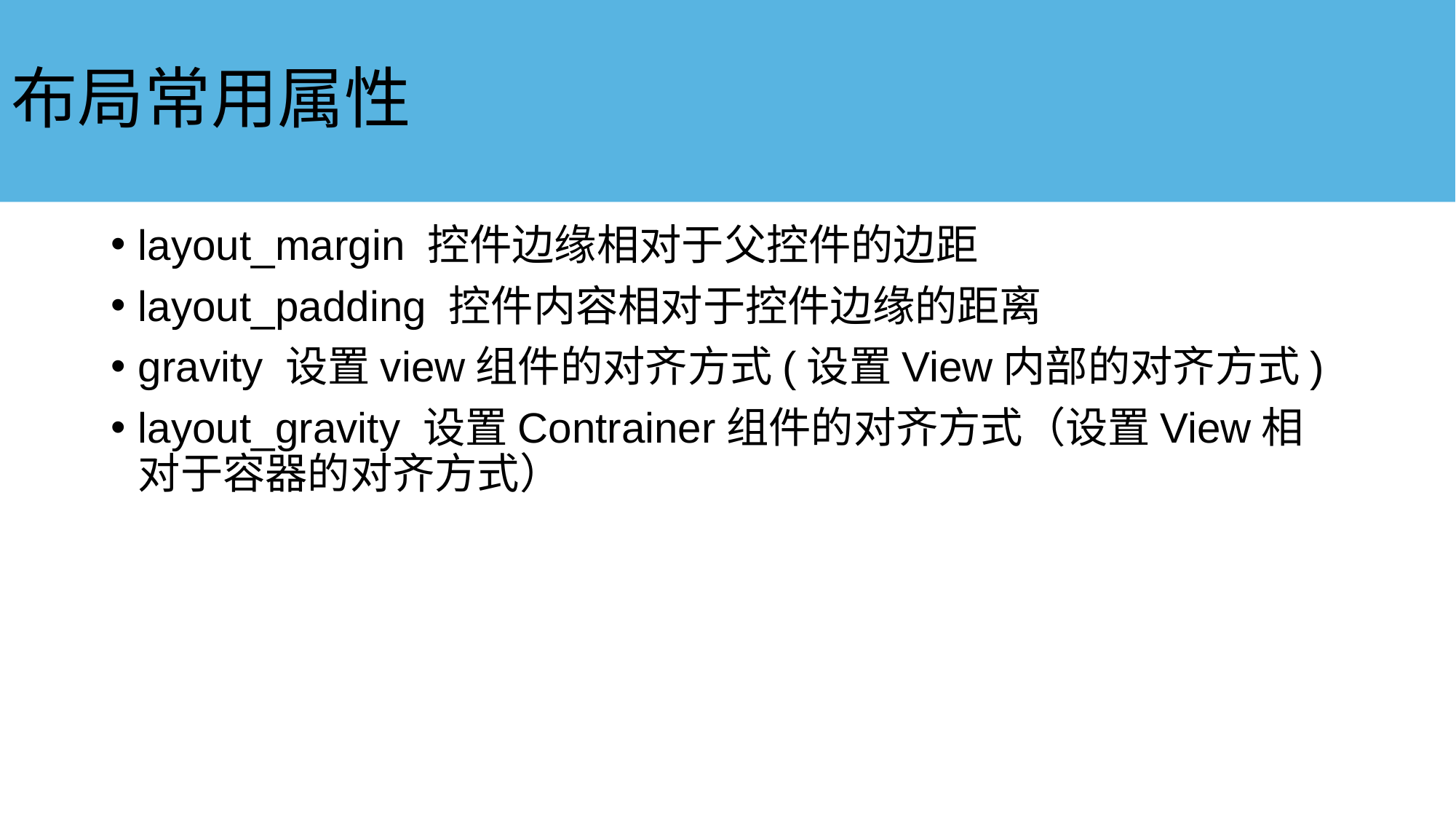

# 布局常用属性
layout_margin 控件边缘相对于父控件的边距
layout_padding 控件内容相对于控件边缘的距离
gravity 设置view组件的对齐方式(设置View内部的对齐方式)
layout_gravity 设置Contrainer组件的对齐方式（设置View相对于容器的对齐方式）